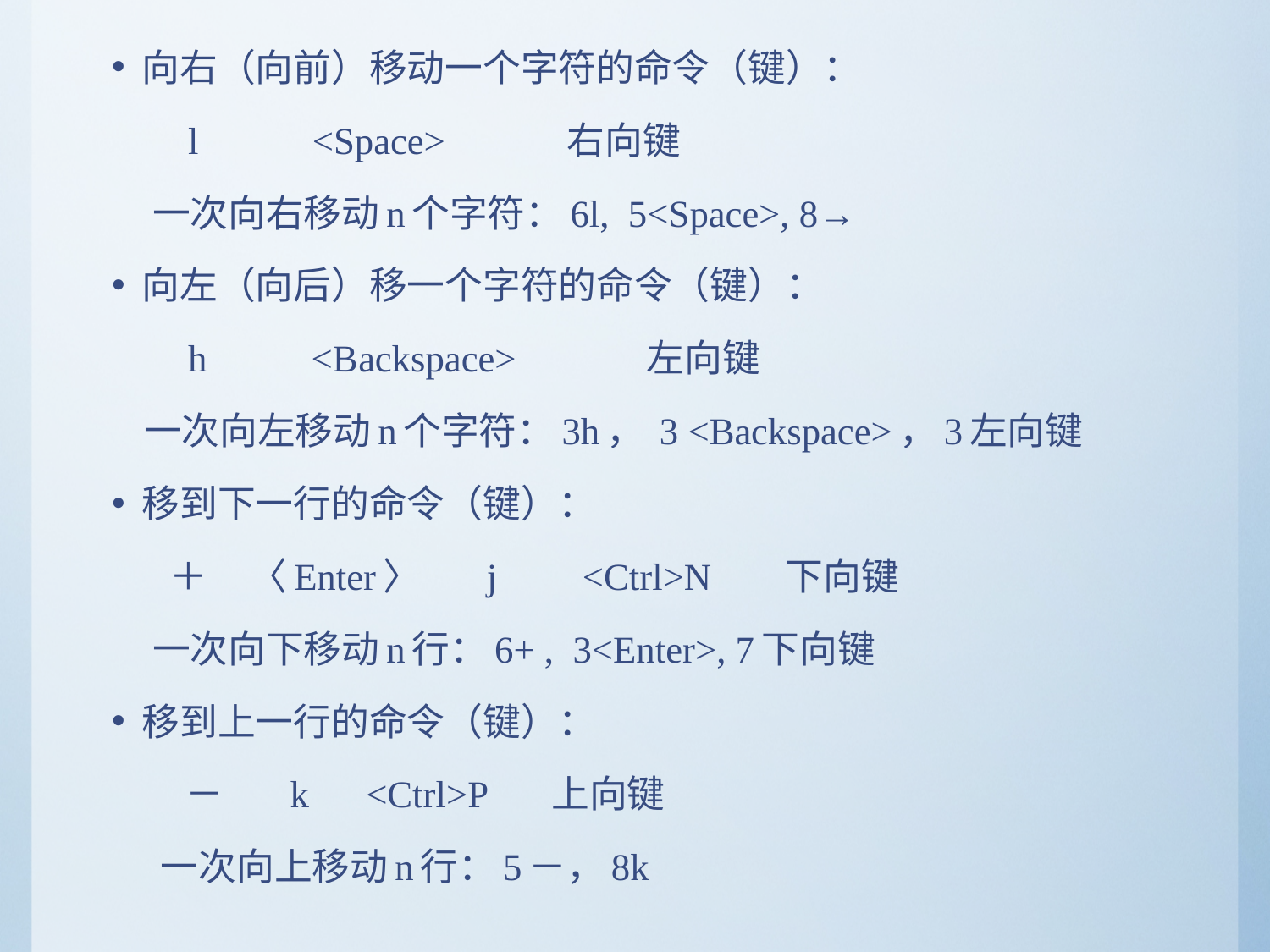

向右（向前）移动一个字符的命令（键）：
        l            <Space>            右向键
    一次向右移动n个字符：6l,  5<Space>, 8→
向左（向后）移一个字符的命令（键）：
        h           <Backspace>             左向键
   一次向左移动n个字符：3h， 3 <Backspace>，3左向键
移到下一行的命令（键）：
      ＋     〈Enter〉       j         <Ctrl>N       下向键
    一次向下移动n行：6+ ,  3<Enter>, 7下向键
移到上一行的命令（键）：
        －       k      <Ctrl>P      上向键
     一次向上移动n行：5－，8k